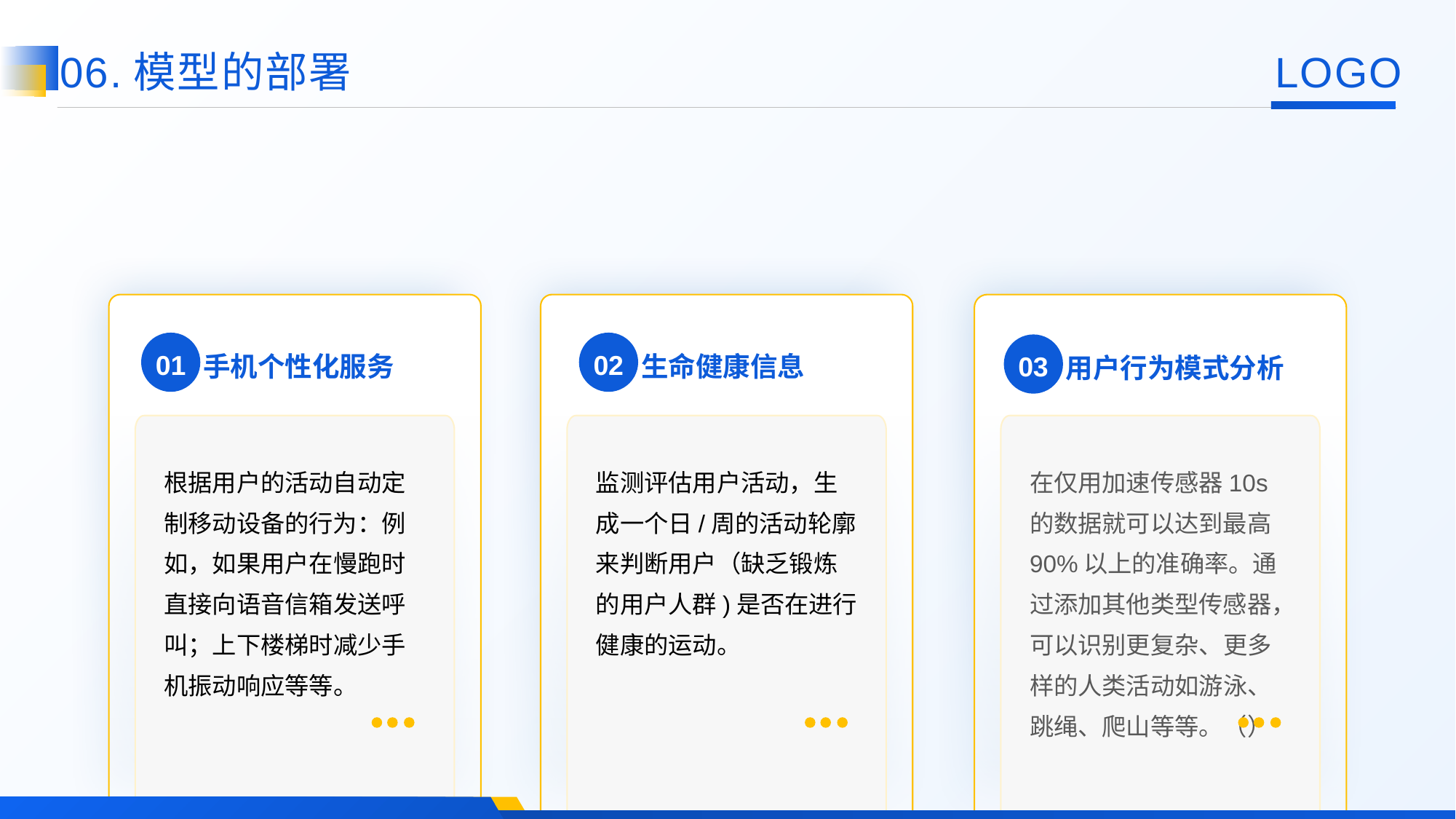

LOGO
06.模型的部署

01
手机个性化服务

02
生命健康信息

03
用户行为模式分析

根据用户的活动自动定制移动设备的行为：例如，如果用户在慢跑时直接向语音信箱发送呼叫；上下楼梯时减少手机振动响应等等。
监测评估用户活动，生成一个日/周的活动轮廓来判断用户（缺乏锻炼的用户人群)是否在进行健康的运动。
在仅用加速传感器10s的数据就可以达到最高90%以上的准确率。通过添加其他类型传感器，可以识别更复杂、更多样的人类活动如游泳、跳绳、爬山等等。（）